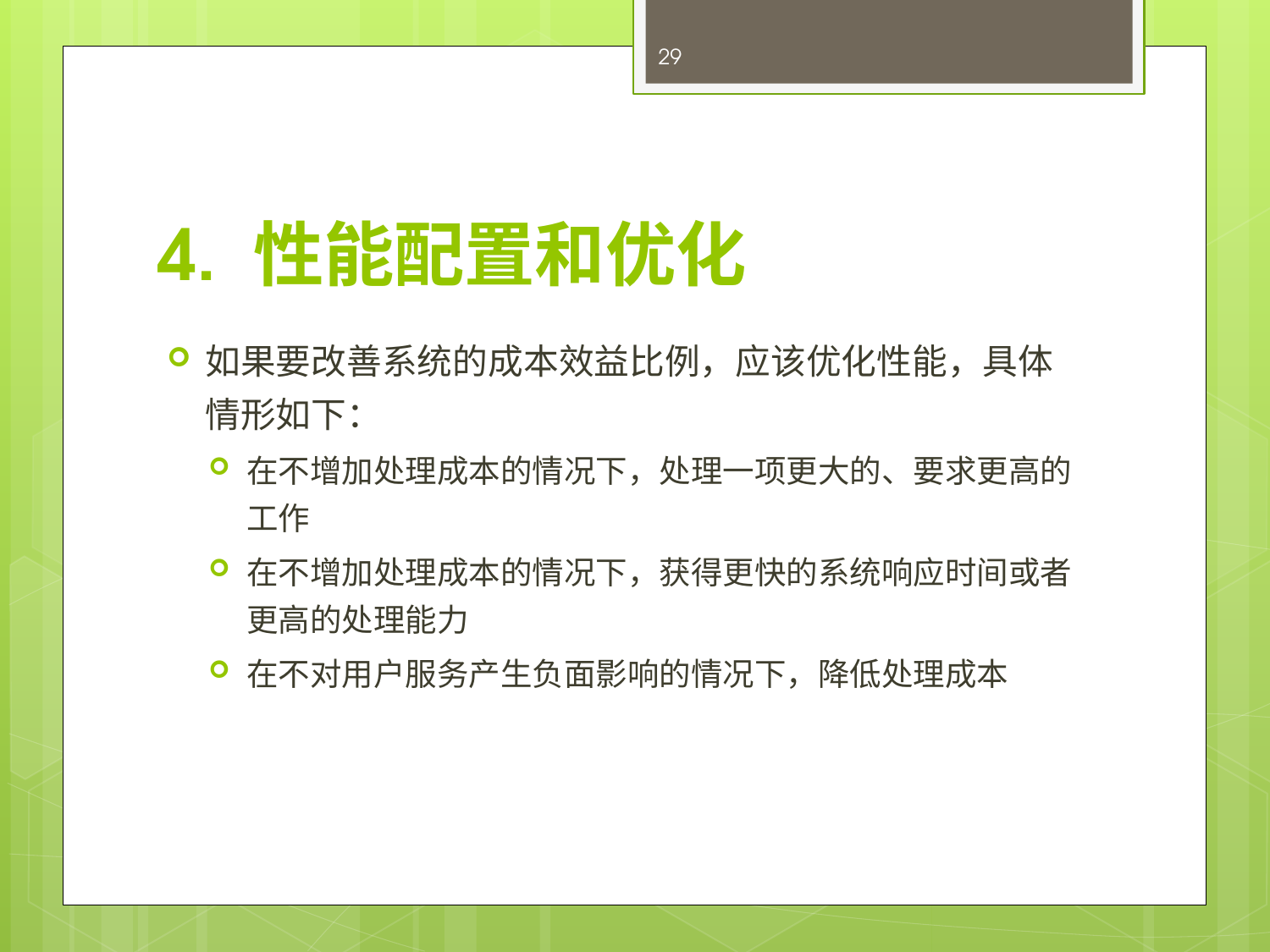

29
# 4. 性能配置和优化
如果要改善系统的成本效益比例，应该优化性能，具体情形如下：
在不增加处理成本的情况下，处理一项更大的、要求更高的工作
在不增加处理成本的情况下，获得更快的系统响应时间或者更高的处理能力
在不对用户服务产生负面影响的情况下，降低处理成本